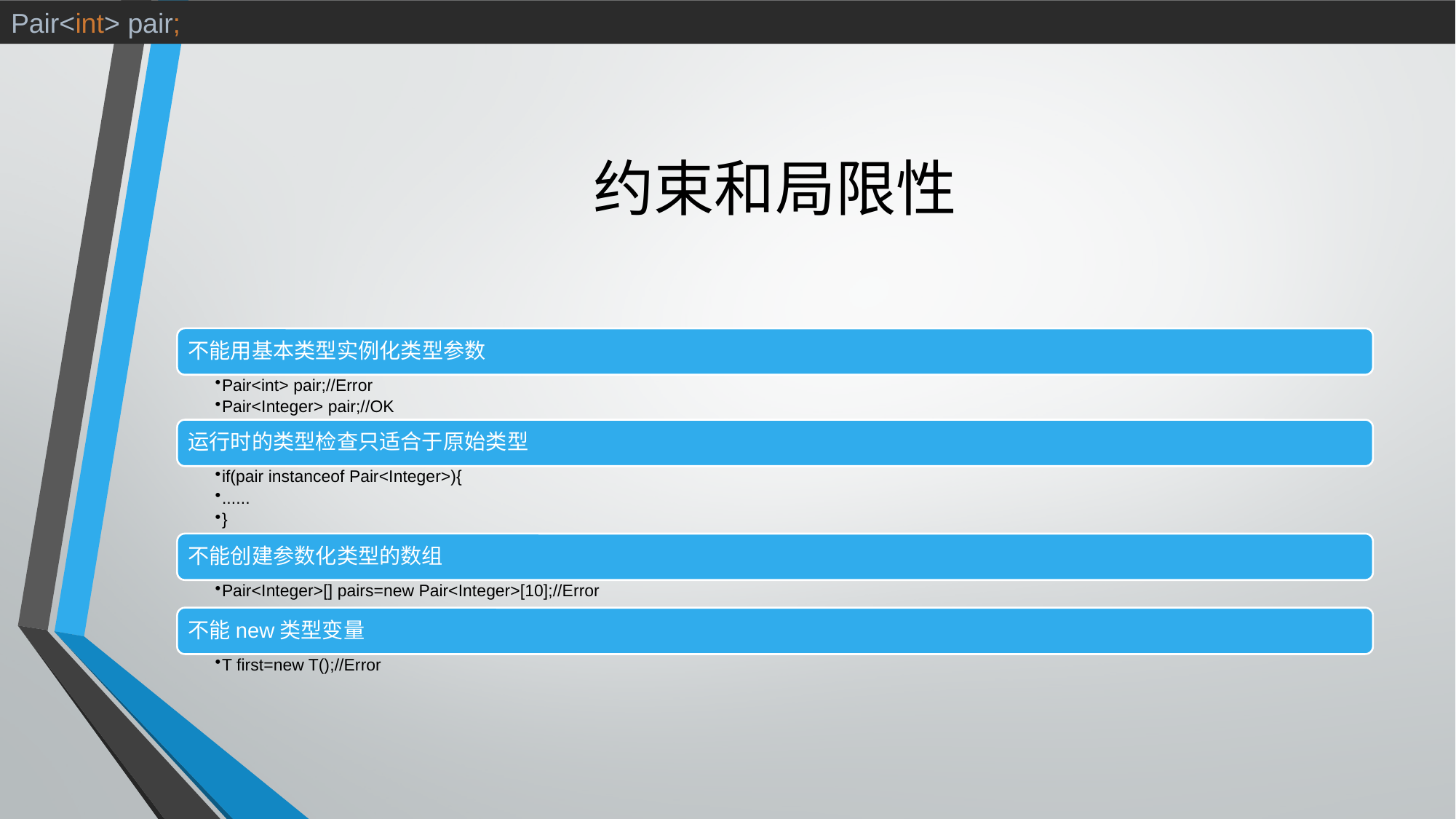

Pair<int> pair;
# 约束和局限性
不能用基本类型实例化类型参数
Pair<int> pair;//Error
Pair<Integer> pair;//OK
运行时的类型检查只适合于原始类型
if(pair instanceof Pair<Integer>){
......
}
不能创建参数化类型的数组
Pair<Integer>[] pairs=new Pair<Integer>[10];//Error
不能new类型变量
T first=new T();//Error